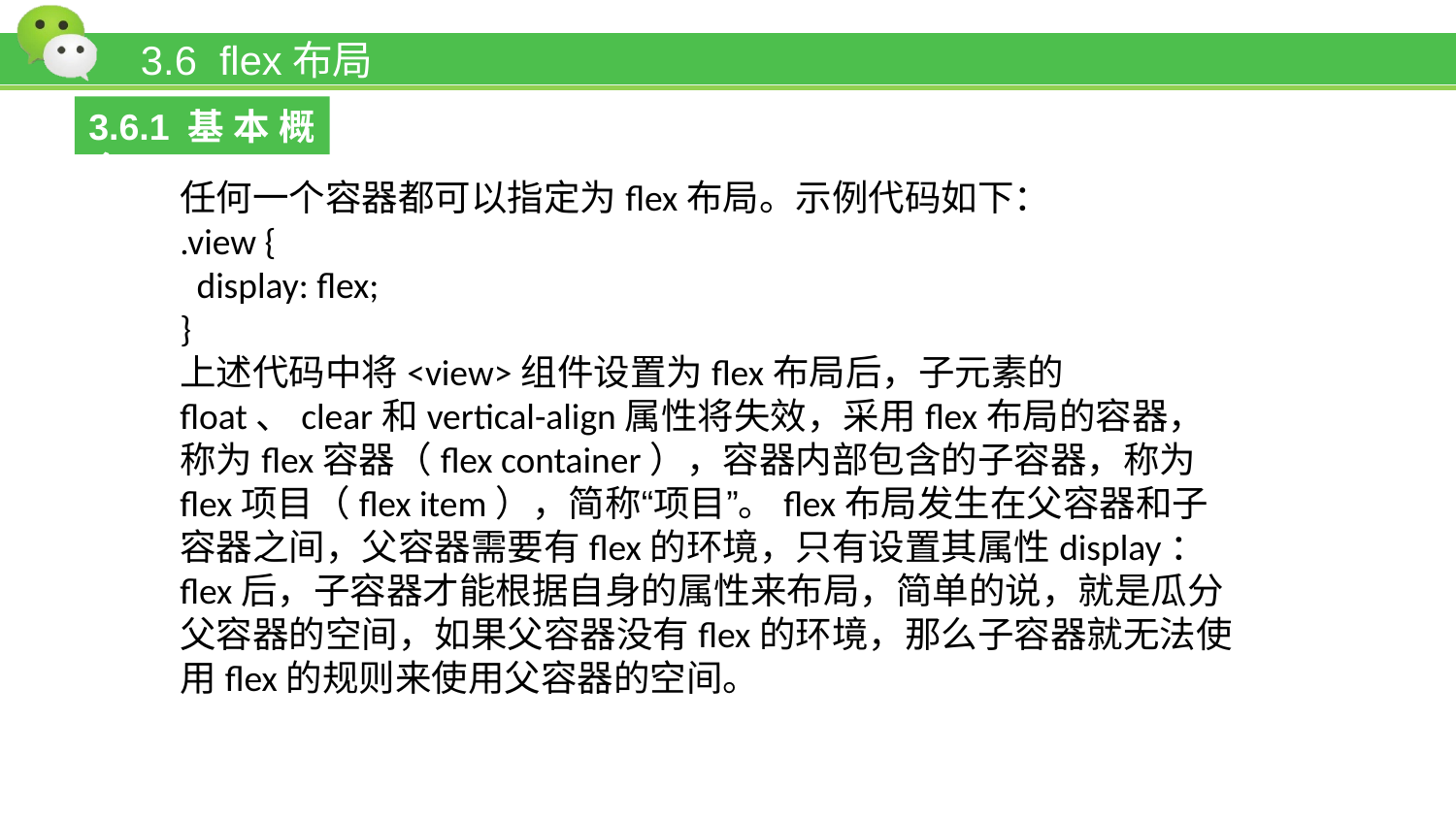

# 3.6  flex布局
3.6.1基本概念
任何一个容器都可以指定为flex布局。示例代码如下：
.view {
  display: flex;
}
上述代码中将<view>组件设置为flex布局后，子元素的float、clear和vertical-align属性将失效，采用flex布局的容器，称为flex容器（flex container），容器内部包含的子容器，称为flex项目（flex item），简称“项目”。flex布局发生在父容器和子容器之间，父容器需要有flex的环境，只有设置其属性display：flex后，子容器才能根据自身的属性来布局，简单的说，就是瓜分父容器的空间，如果父容器没有flex的环境，那么子容器就无法使用flex的规则来使用父容器的空间。